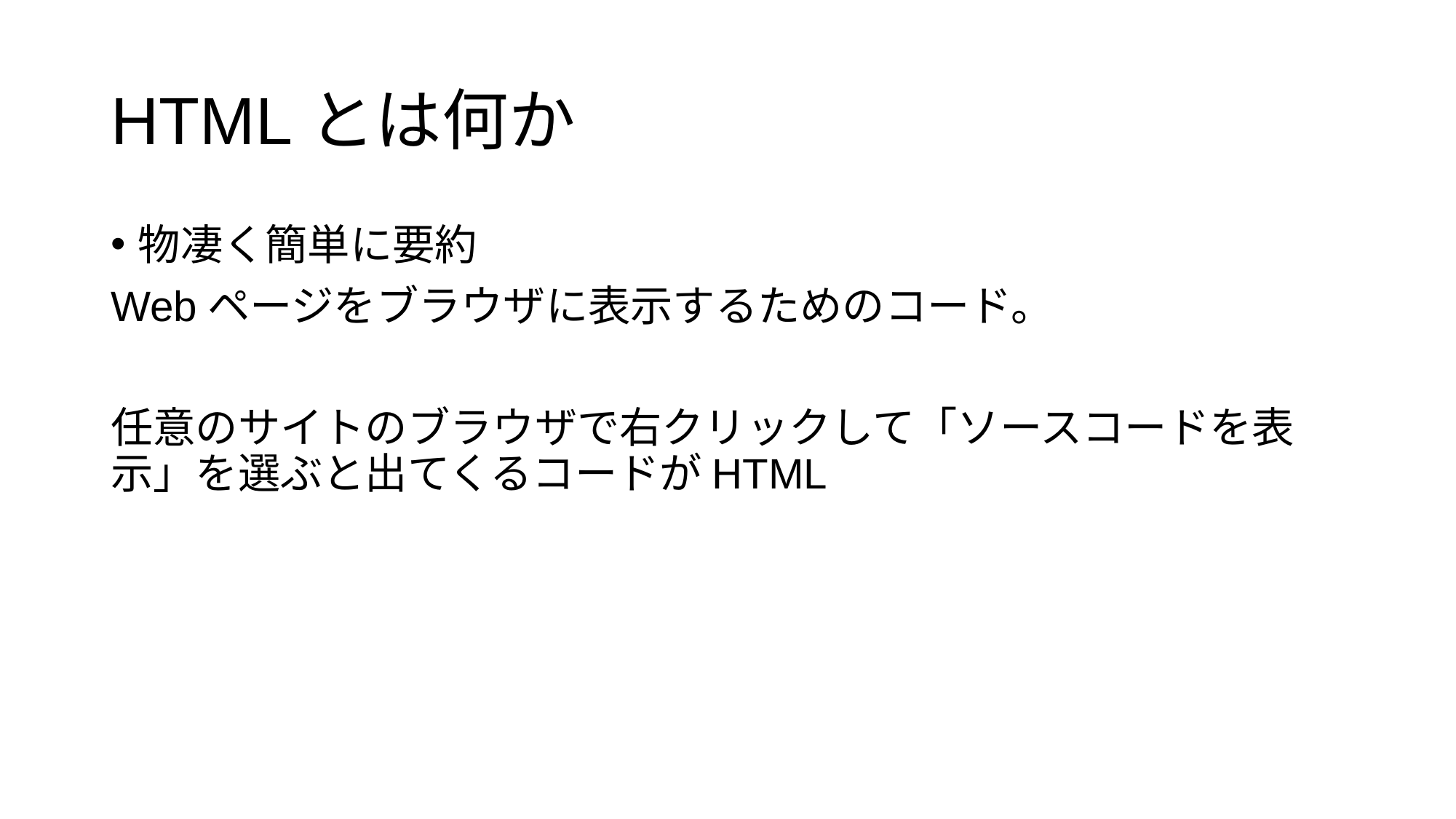

# HTMLとは何か
物凄く簡単に要約
Webページをブラウザに表示するためのコード。

任意のサイトのブラウザで右クリックして「ソースコードを表示」を選ぶと出てくるコードがHTML